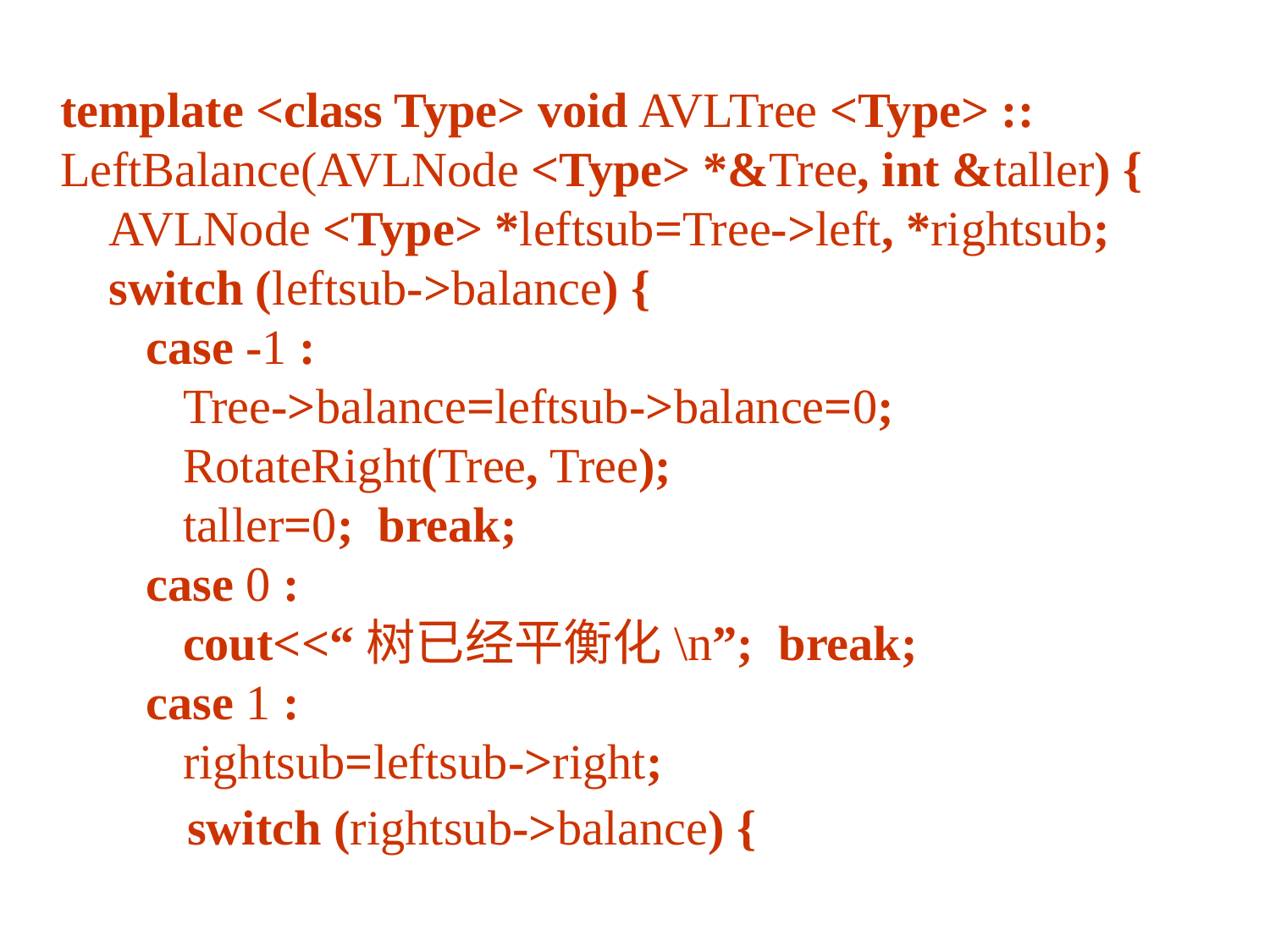

template <class Type> void AVLTree <Type> :: LeftBalance(AVLNode <Type> *&Tree, int &taller) {
    AVLNode <Type> *leftsub=Tree->left, *rightsub;
    switch (leftsub->balance) {
       case -1 :
          Tree->balance=leftsub->balance=0;
          RotateRight(Tree, Tree);
          taller=0;  break;
       case 0 :
          cout<<“树已经平衡化\n”;  break;
       case 1 :
          rightsub=leftsub->right;
	switch (rightsub->balance) {
138